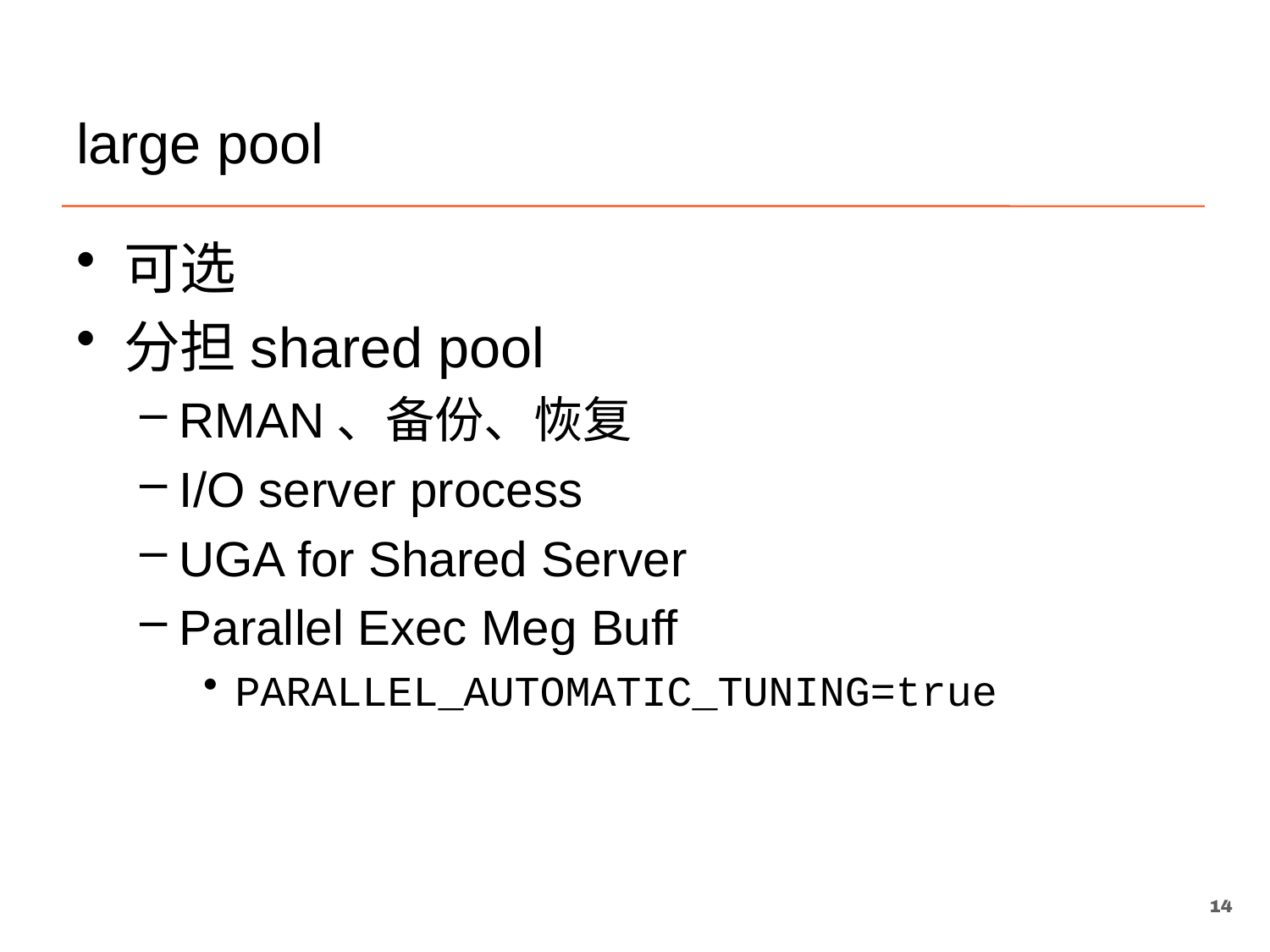

# large pool
可选
分担shared pool
RMAN、备份、恢复
I/O server process
UGA for Shared Server
Parallel Exec Meg Buff
PARALLEL_AUTOMATIC_TUNING=true

14